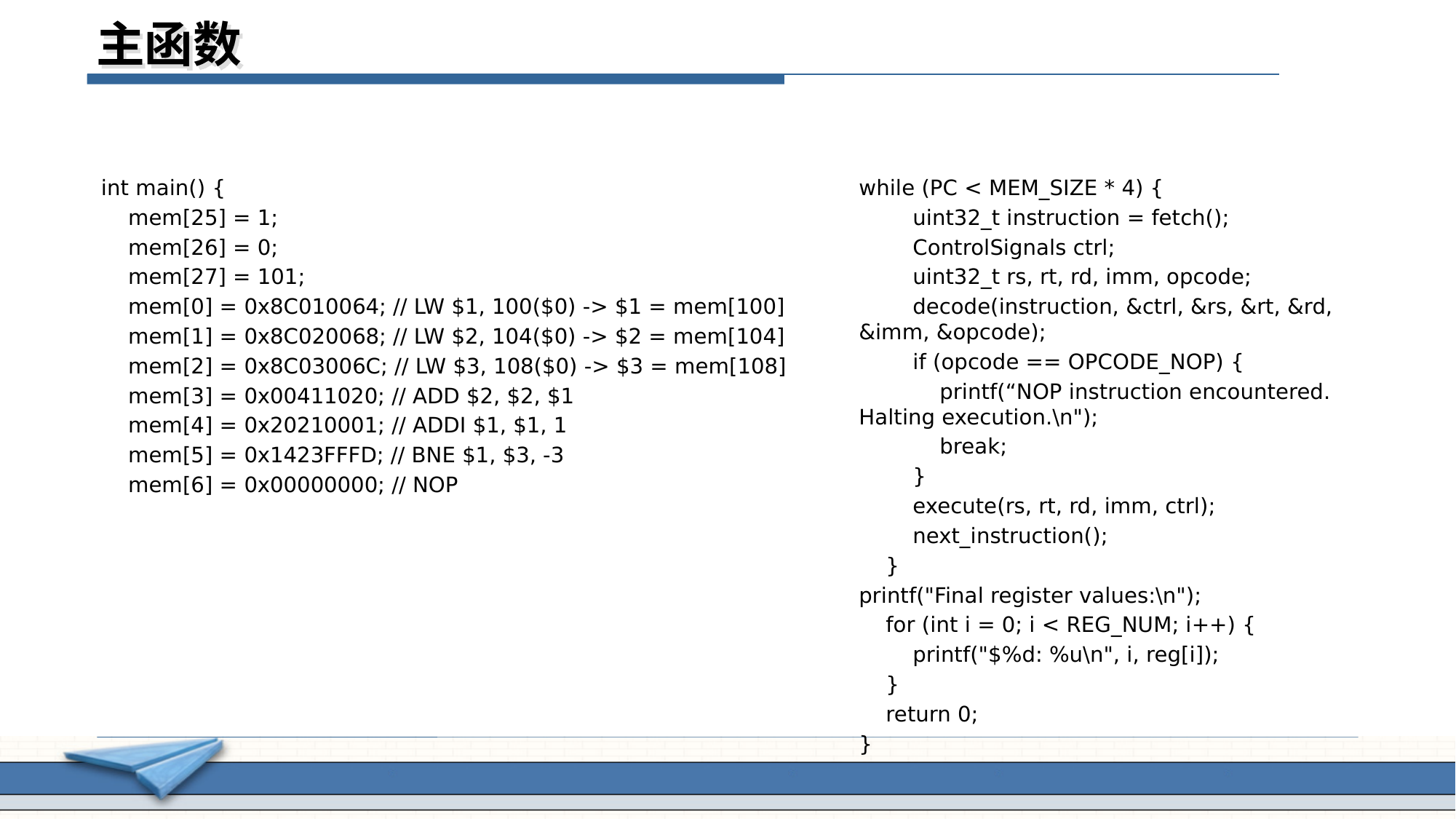

# 主函数
int main() {
    mem[25] = 1;
    mem[26] = 0;
    mem[27] = 101;
    mem[0] = 0x8C010064; // LW $1, 100($0) -> $1 = mem[100]
    mem[1] = 0x8C020068; // LW $2, 104($0) -> $2 = mem[104]
    mem[2] = 0x8C03006C; // LW $3, 108($0) -> $3 = mem[108]
    mem[3] = 0x00411020; // ADD $2, $2, $1
    mem[4] = 0x20210001; // ADDI $1, $1, 1
    mem[5] = 0x1423FFFD; // BNE $1, $3, -3
    mem[6] = 0x00000000; // NOP

while (PC < MEM_SIZE * 4) {
        uint32_t instruction = fetch();
        ControlSignals ctrl;
        uint32_t rs, rt, rd, imm, opcode;
        decode(instruction, &ctrl, &rs, &rt, &rd, &imm, &opcode);
        if (opcode == OPCODE_NOP) {
            printf(“NOP instruction encountered. Halting execution.\n");
            break;
        }
        execute(rs, rt, rd, imm, ctrl);
        next_instruction();
    }
printf("Final register values:\n");
    for (int i = 0; i < REG_NUM; i++) {
        printf("$%d: %u\n", i, reg[i]);
    }
    return 0;
}